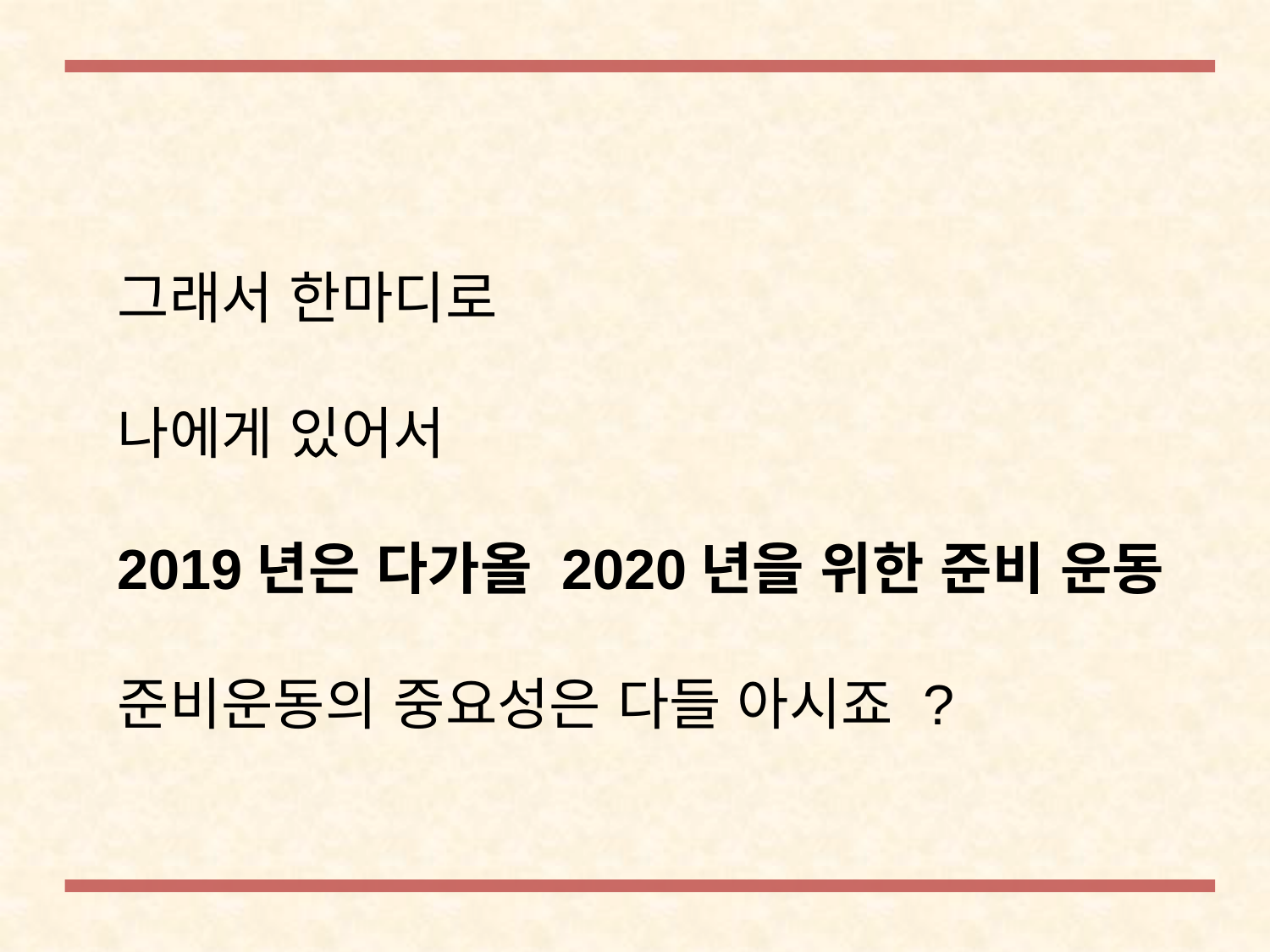

그래서 한마디로

나에게 있어서

2019년은 다가올 2020년을 위한 준비 운동

준비운동의 중요성은 다들 아시죠 ?